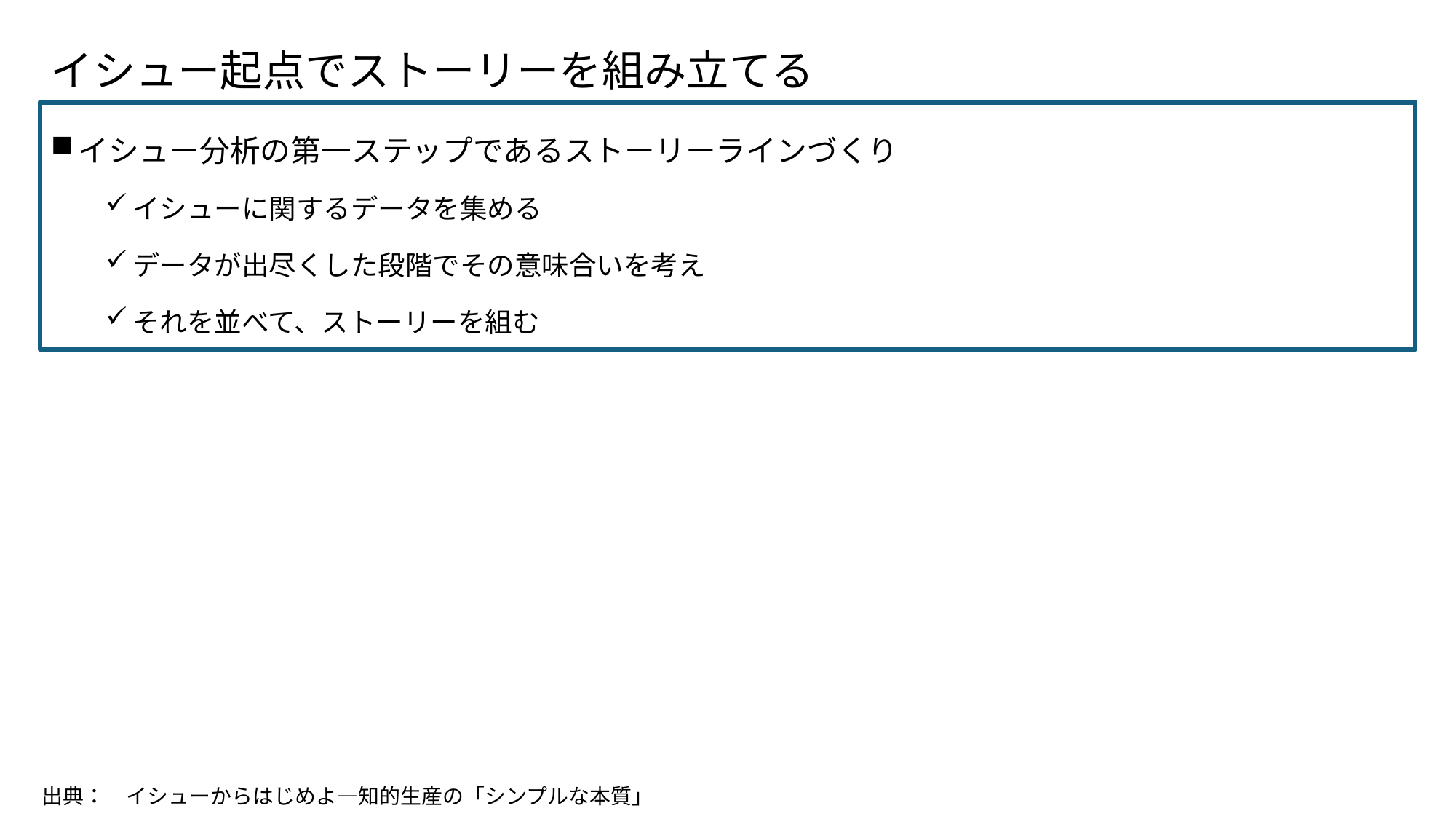

# イシュー起点でストーリーを組み立てる
イシュー分析の第一ステップであるストーリーラインづくり
イシューに関するデータを集める
データが出尽くした段階でその意味合いを考え
それを並べて、ストーリーを組む
出典：　イシューからはじめよ―知的生産の「シンプルな本質」